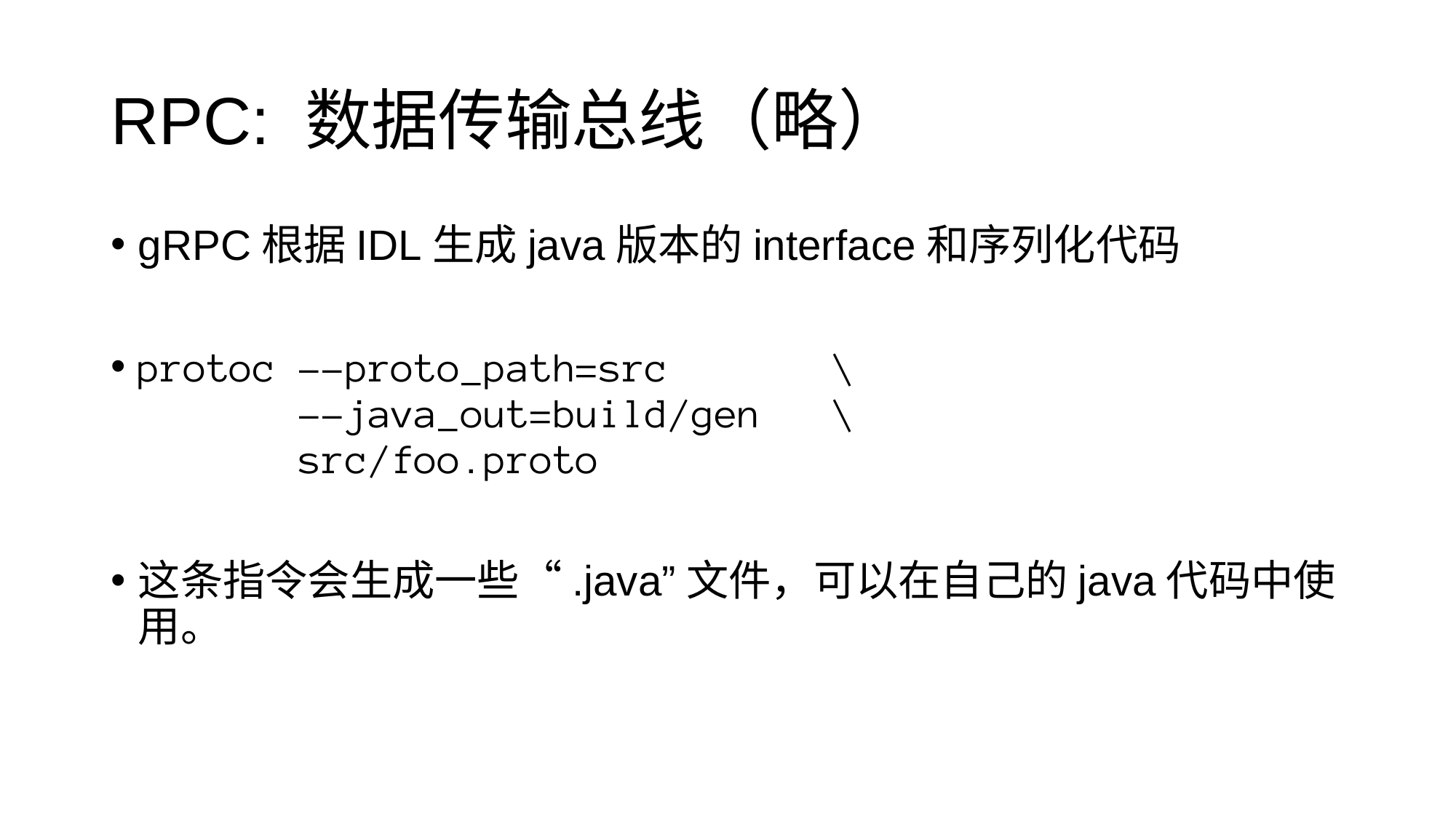

# RPC: 数据传输总线（略）
gRPC根据IDL生成java版本的interface和序列化代码

protoc --proto_path=src       \
       --java_out=build/gen   \
       src/foo.proto

这条指令会生成一些“.java”文件，可以在自己的java代码中使用。